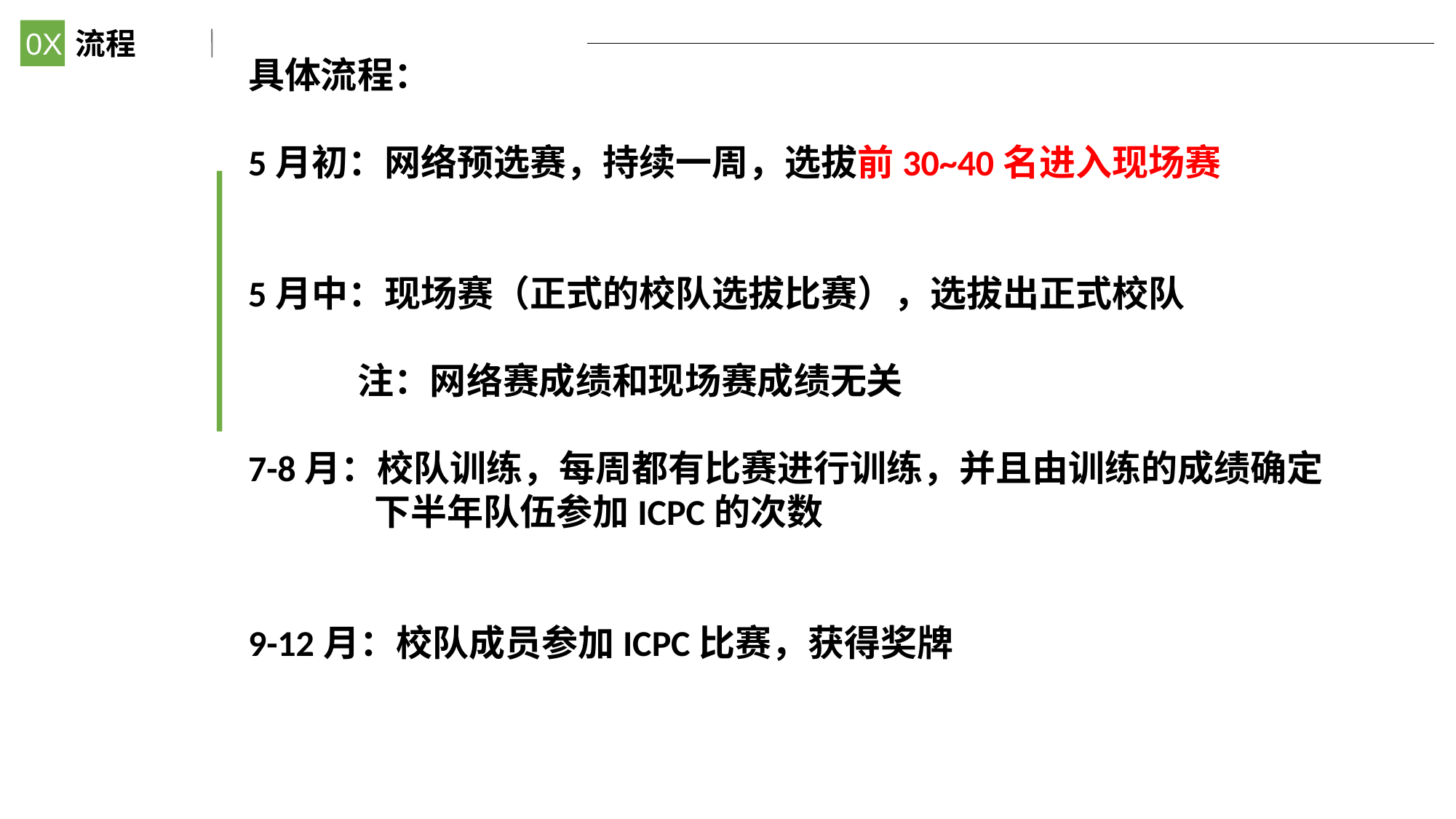

0X
流程

具体流程：

5月初：网络预选赛，持续一周，选拔前30~40名进入现场赛

5月中：现场赛（正式的校队选拔比赛），选拔出正式校队

	注：网络赛成绩和现场赛成绩无关

7-8月：校队训练，每周都有比赛进行训练，并且由训练的成绩确定
	 下半年队伍参加ICPC的次数

9-12月：校队成员参加ICPC比赛，获得奖牌